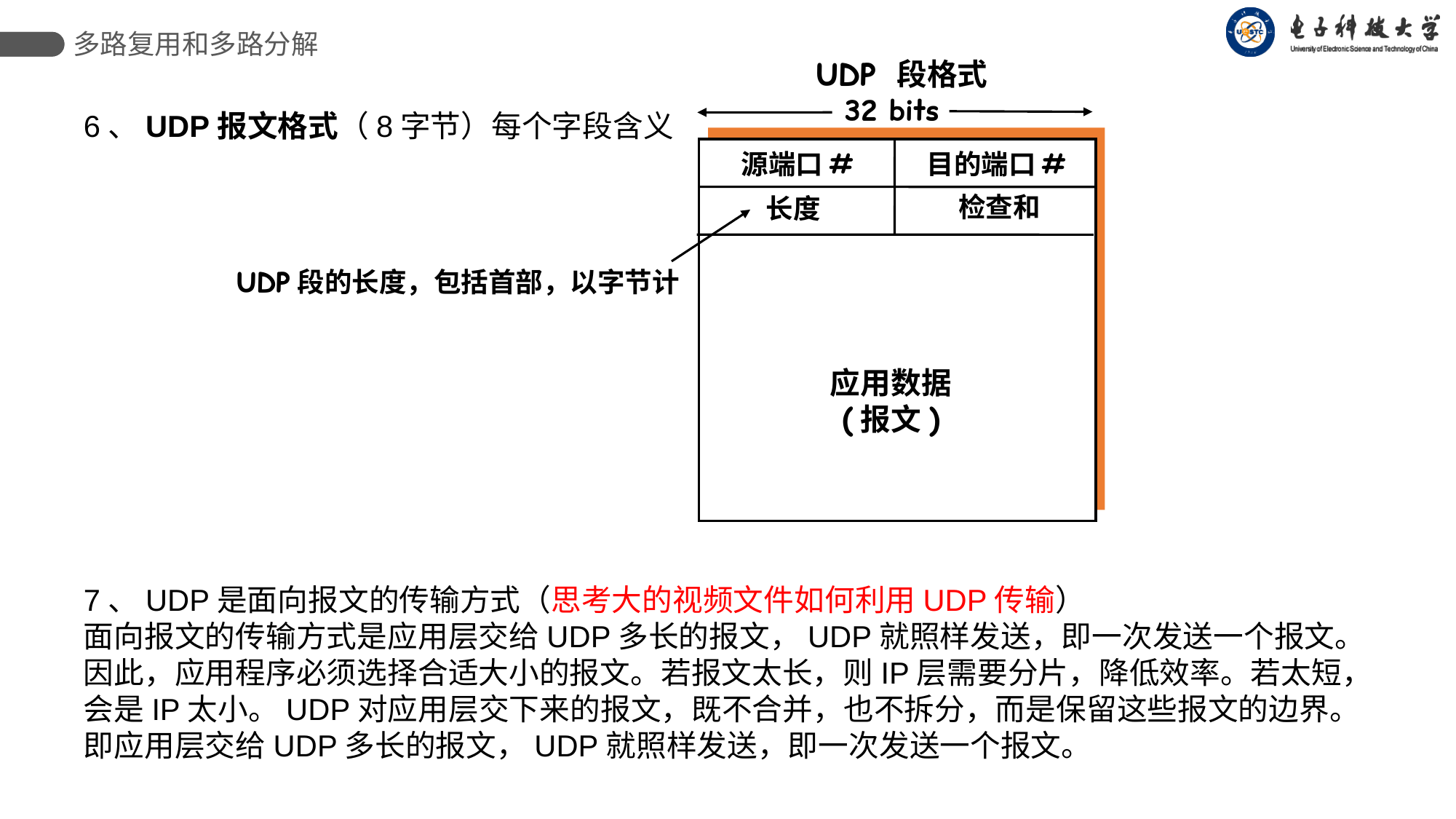

多路复用和多路分解
UDP 段格式

32 bits
6、UDP报文格式（8字节）每个字段含义

7、UDP是面向报文的传输方式（思考大的视频文件如何利用UDP传输）
面向报文的传输方式是应用层交给UDP多长的报文，UDP就照样发送，即一次发送一个报文。因此，应用程序必须选择合适大小的报文。若报文太长，则IP层需要分片，降低效率。若太短，会是IP太小。UDP对应用层交下来的报文，既不合并，也不拆分，而是保留这些报文的边界。即应用层交给UDP多长的报文，UDP就照样发送，即一次发送一个报文。

源端口#
目的端口#
检查和
长度

UDP段的长度，包括首部，以字节计
应用数据
(报文)